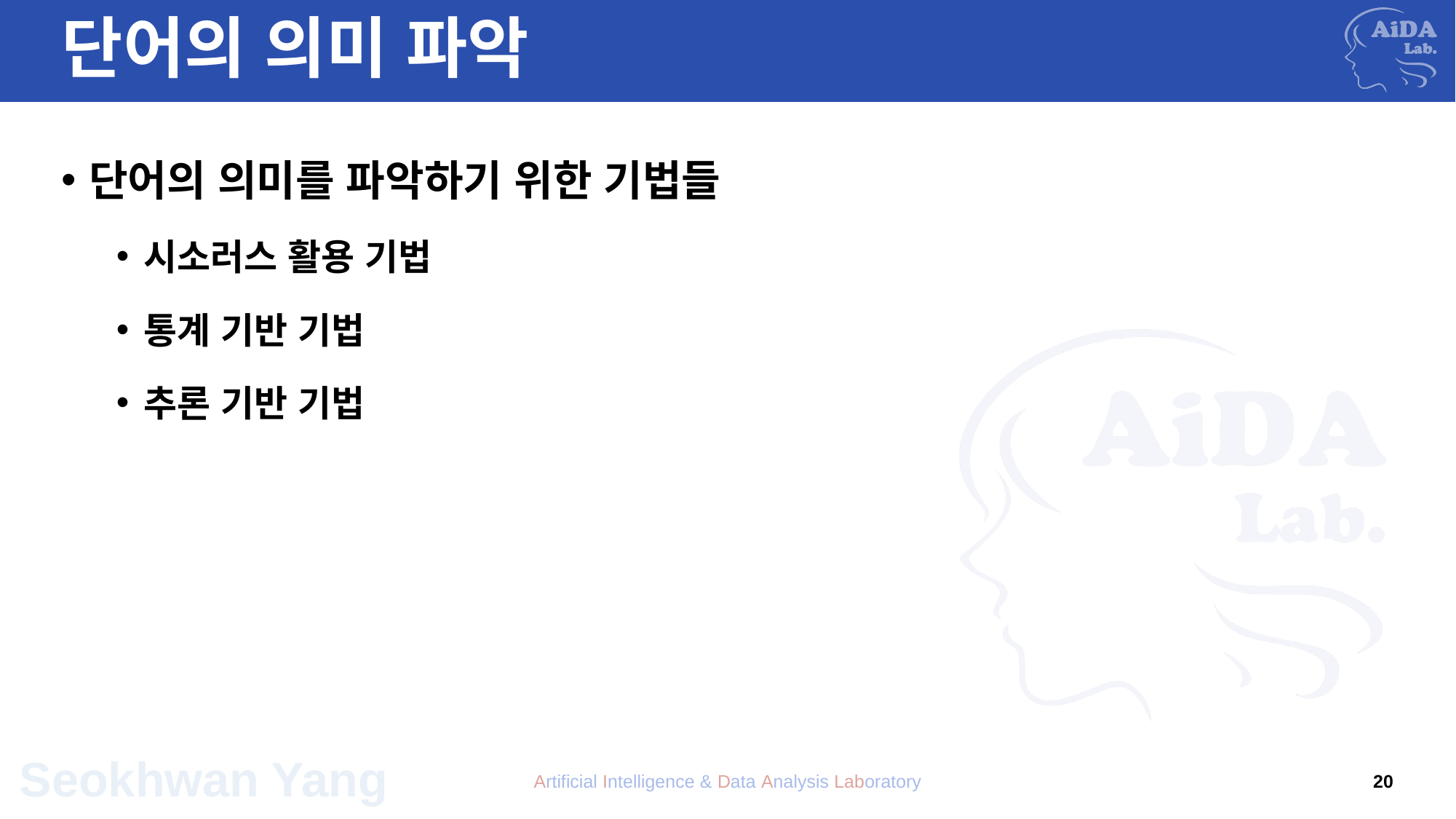

# 단어의 의미 파악
단어의 의미를 파악하기 위한 기법들
시소러스 활용 기법
통계 기반 기법
추론 기반 기법
Artificial Intelligence & Data Analysis Laboratory
20